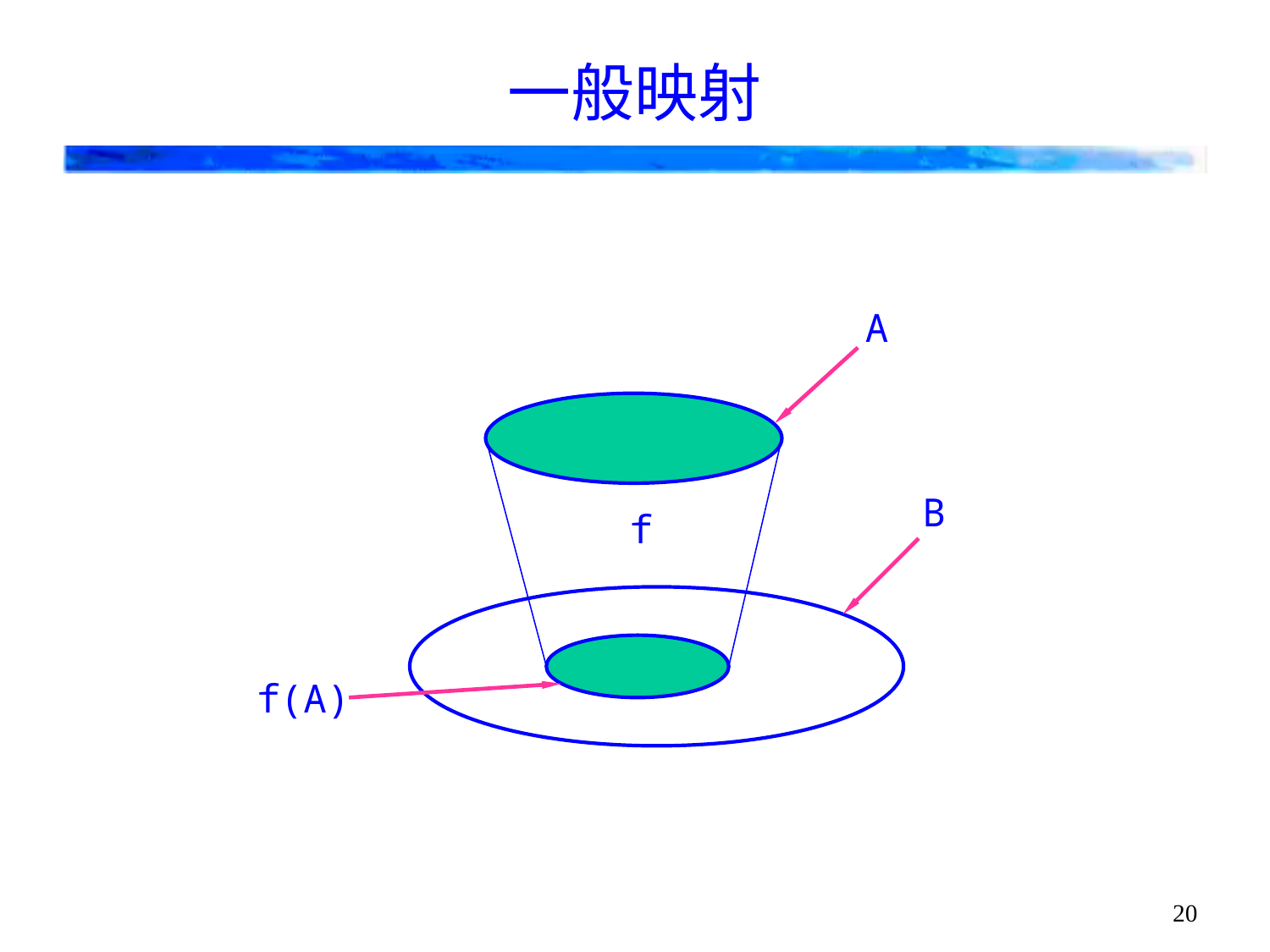

# 一般映射
A

B
f

f(A)
20